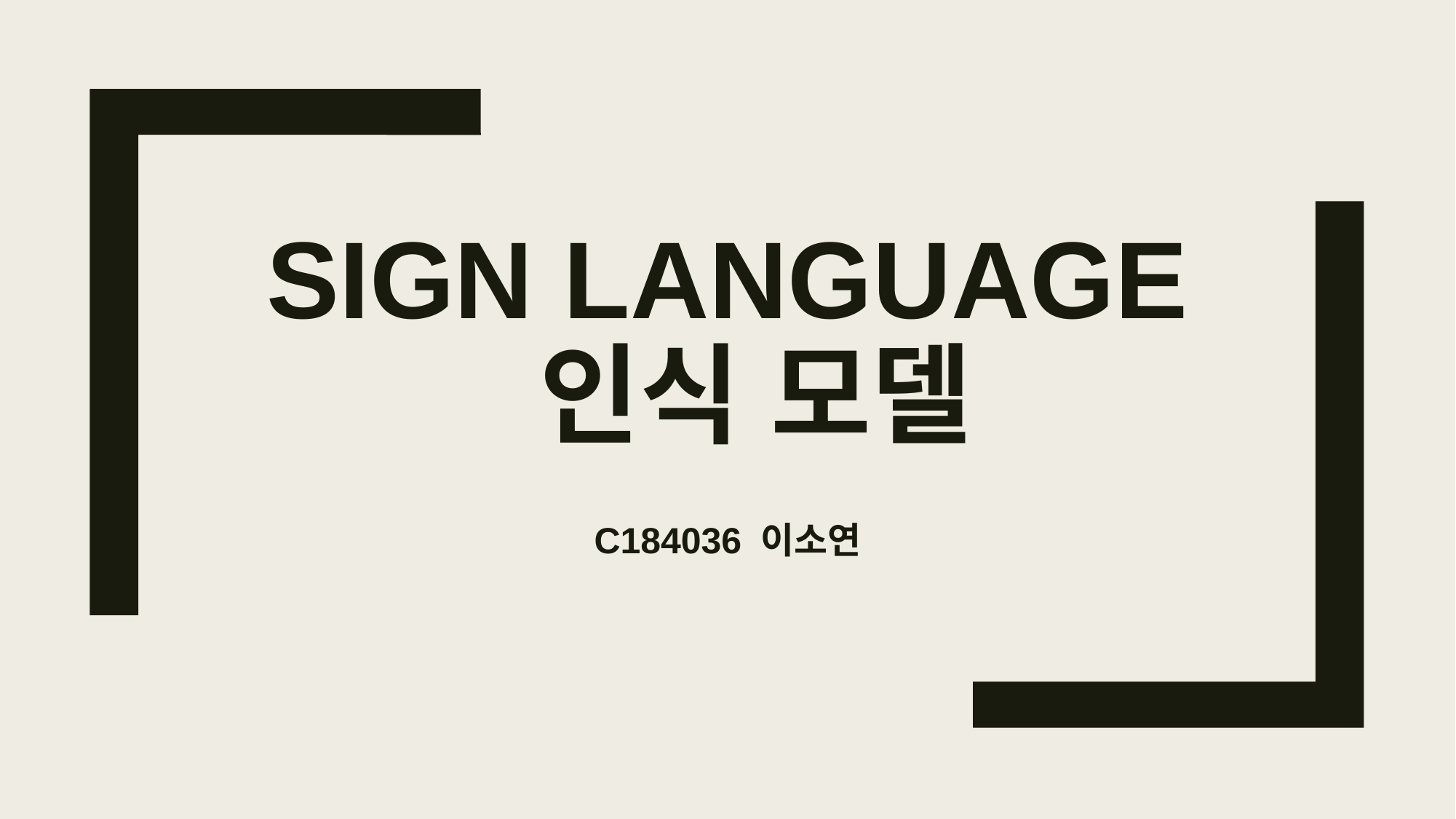

# Sign language 인식 모델
C184036 이소연